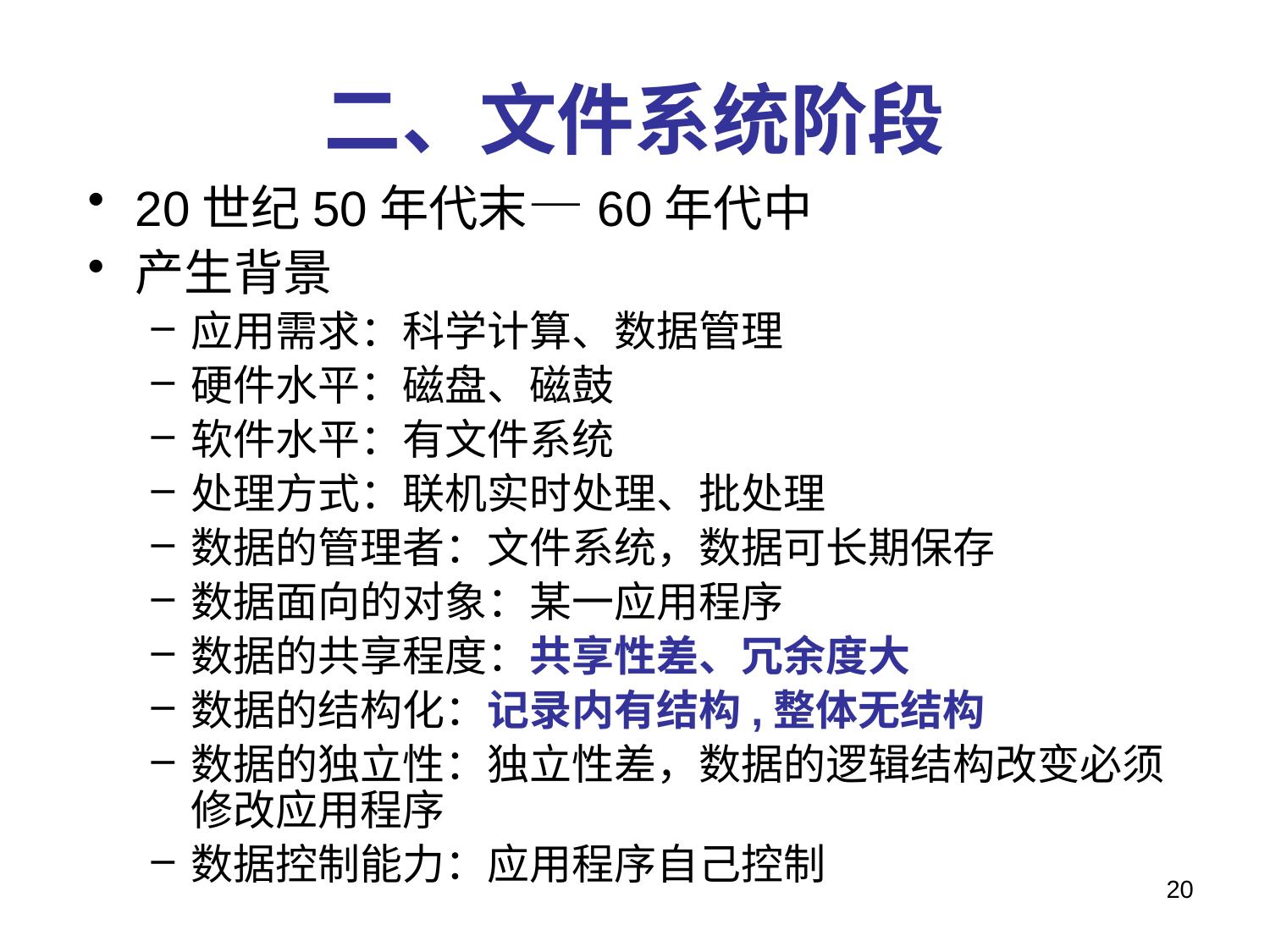

# 二、文件系统阶段
20世纪50年代末—60年代中
产生背景
应用需求：科学计算、数据管理
硬件水平：磁盘、磁鼓
软件水平：有文件系统
处理方式：联机实时处理、批处理
数据的管理者：文件系统，数据可长期保存
数据面向的对象：某一应用程序
数据的共享程度：共享性差、冗余度大
数据的结构化：记录内有结构,整体无结构
数据的独立性：独立性差，数据的逻辑结构改变必须修改应用程序
数据控制能力：应用程序自己控制
20